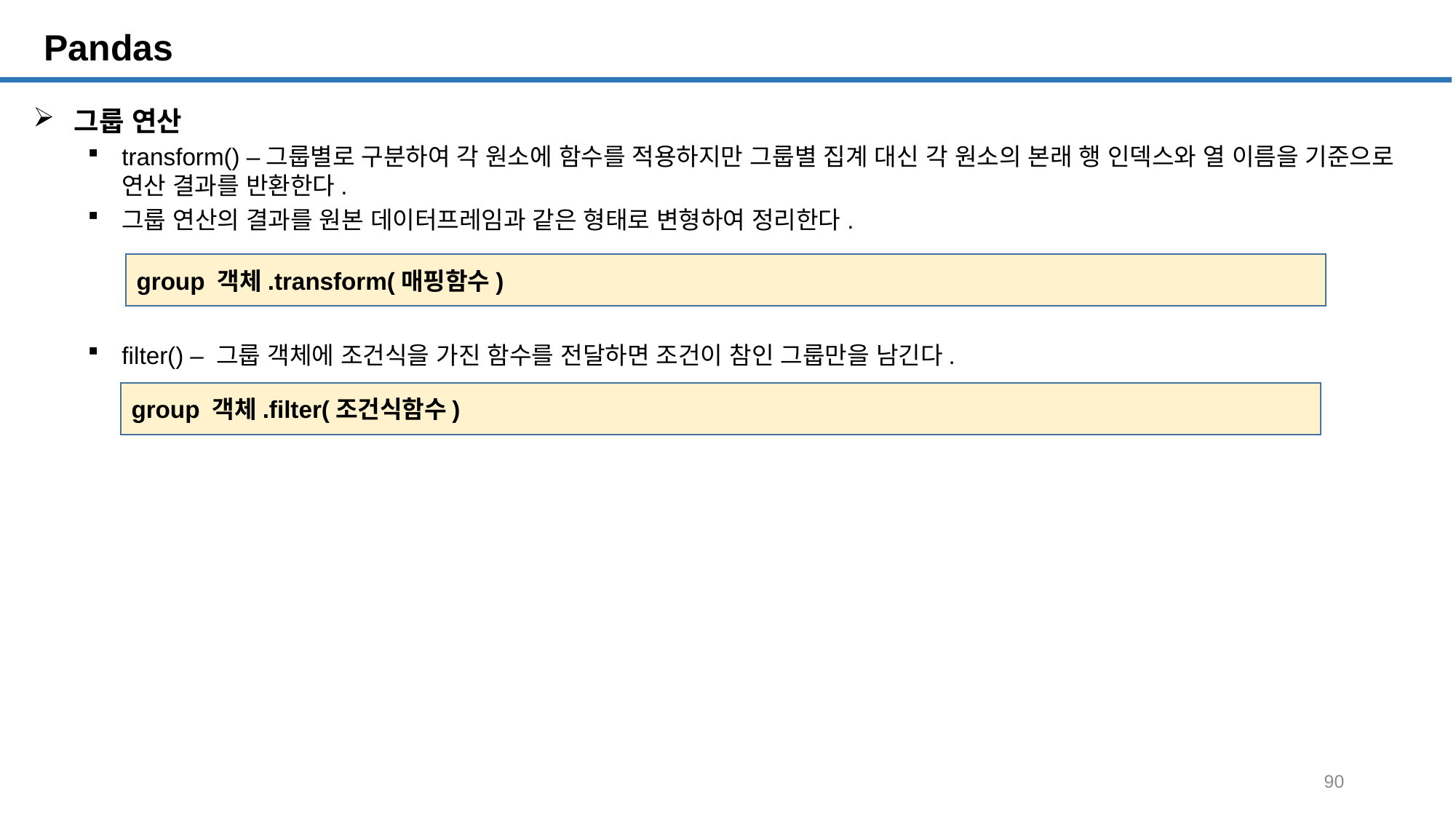

SQL 튜닝 개요
# Pandas

그룹 연산
transform() –그룹별로 구분하여 각 원소에 함수를 적용하지만 그룹별 집계 대신 각 원소의 본래 행 인덱스와 열 이름을 기준으로 연산 결과를 반환한다.
그룹 연산의 결과를 원본 데이터프레임과 같은 형태로 변형하여 정리한다.

filter() – 그룹 객체에 조건식을 가진 함수를 전달하면 조건이 참인 그룹만을 남긴다.

group 객체.transform(매핑함수)
group 객체.filter(조건식함수)
90